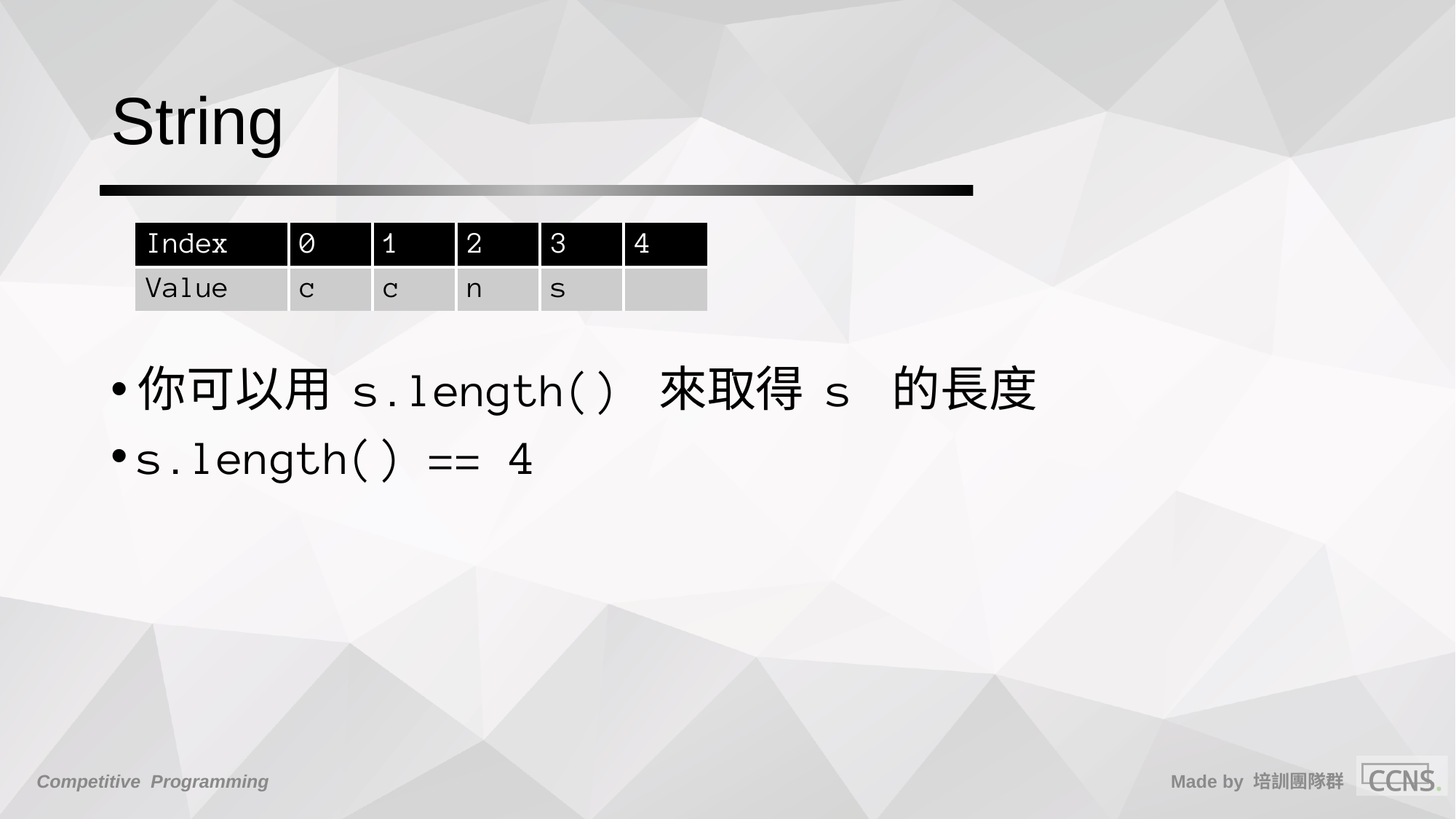

# String

你可以用 s.length() 來取得 s 的長度
s.length() == 4
| Index | 0 | 1 | 2 | 3 | 4 |
| --- | --- | --- | --- | --- | --- |
| Value | c | c | n | s |  |